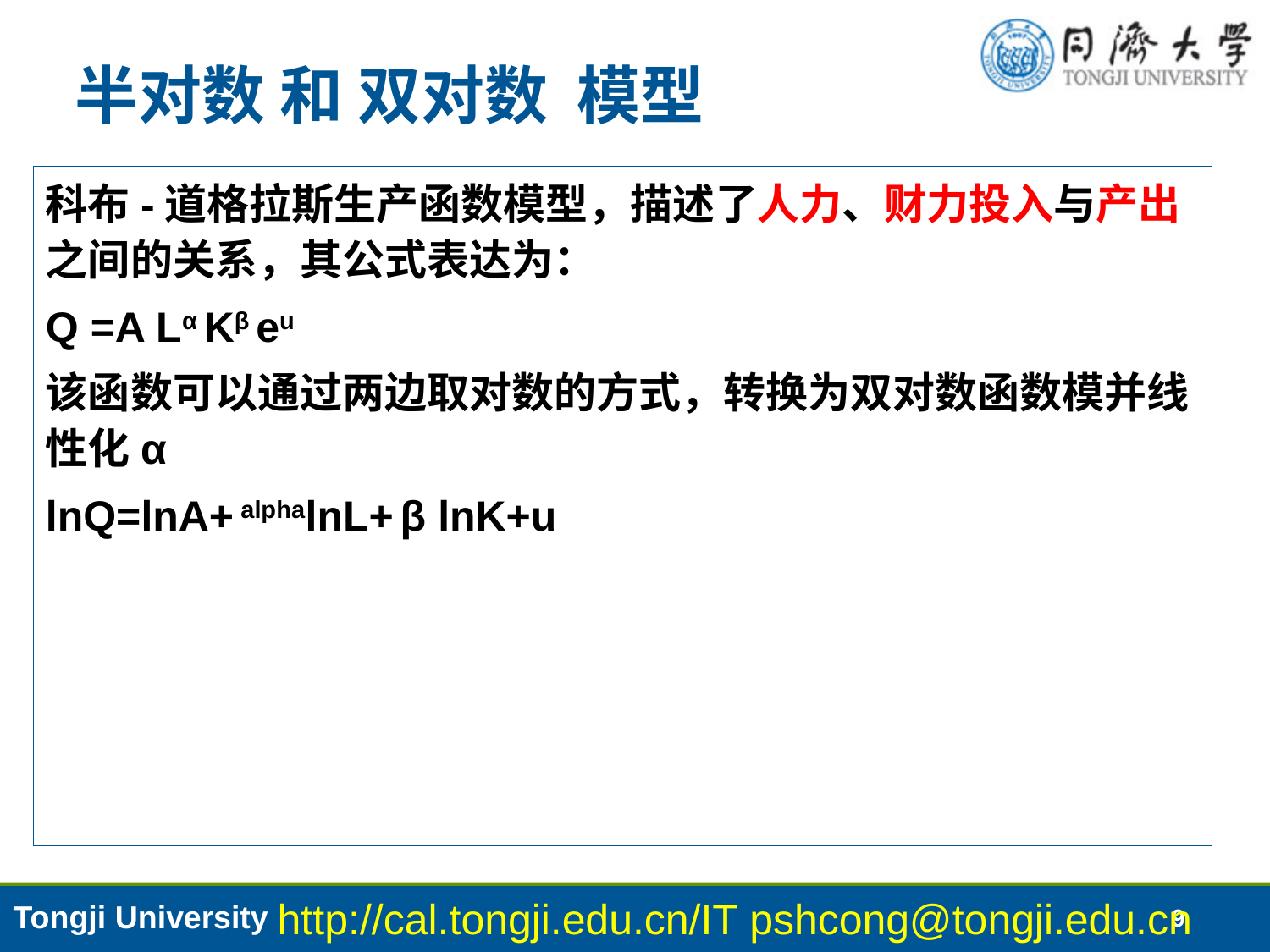

# 半对数 和 双对数  模型
科布-道格拉斯生产函数模型，描述了人力、财力投入与产出之间的关系，其公式表达为：
Q =A Lα Kβ eu
该函数可以通过两边取对数的方式，转换为双对数函数模并线性化α
lnQ=lnA+ alphalnL+ β lnK+u